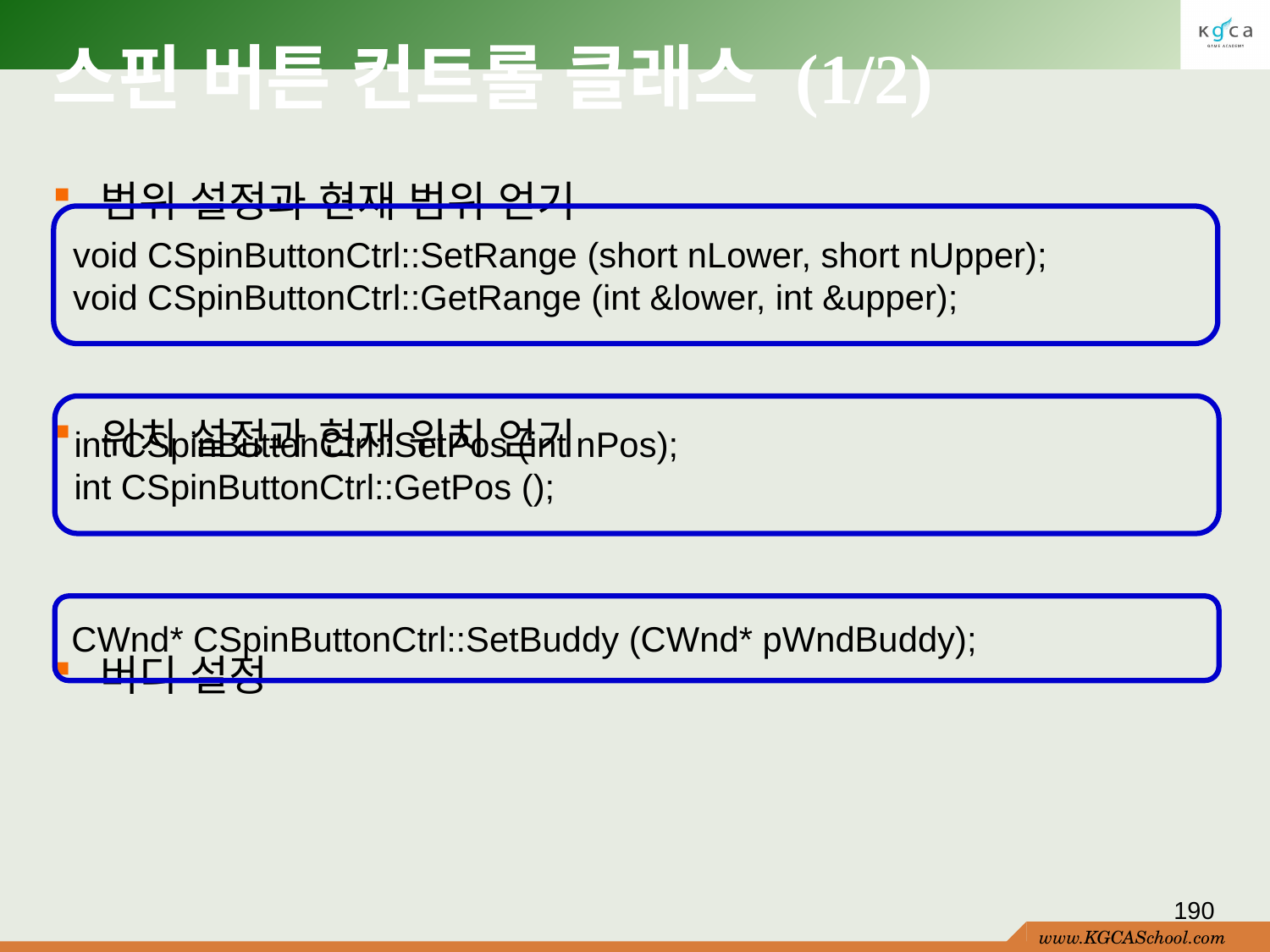

# 스핀 버튼 컨트롤 클래스 (1/2)
범위 설정과 현재 범위 얻기

위치 설정과 현재 위치 얻기

버디 설정

void CSpinButtonCtrl::SetRange (short nLower, short nUpper);
void CSpinButtonCtrl::GetRange (int &lower, int &upper);
int CSpinButtonCtrl::SetPos (int nPos);
int CSpinButtonCtrl::GetPos ();
CWnd* CSpinButtonCtrl::SetBuddy (CWnd* pWndBuddy);
190